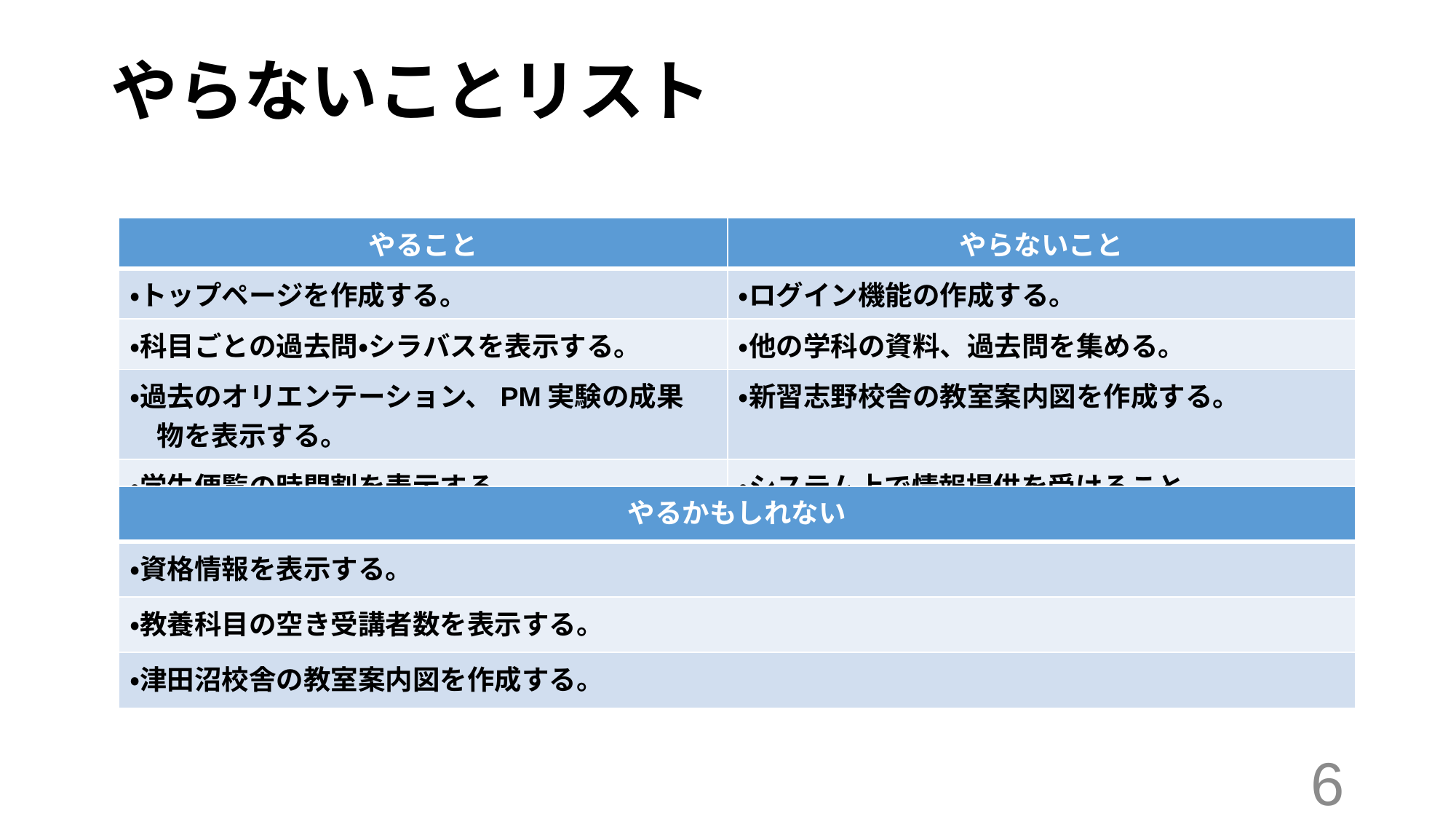

# やらないことリスト
| やること | やらないこと |
| --- | --- |
| ・トップページを作成する。 | ・ログイン機能の作成する。 |
| ・科目ごとの過去問・シラバスを表示する。 | ・他の学科の資料、過去問を集める。 |
| ・過去のオリエンテーション、PM実験の成果　　物を表示する。 | ・新習志野校舎の教室案内図を作成する。 |
| ・学生便覧の時間割を表示する。 | ・システム上で情報提供を受けること。 |
| やるかもしれない |
| --- |
| ・資格情報を表示する。 |
| ・教養科目の空き受講者数を表示する。 |
| ・津田沼校舎の教室案内図を作成する。 |
6